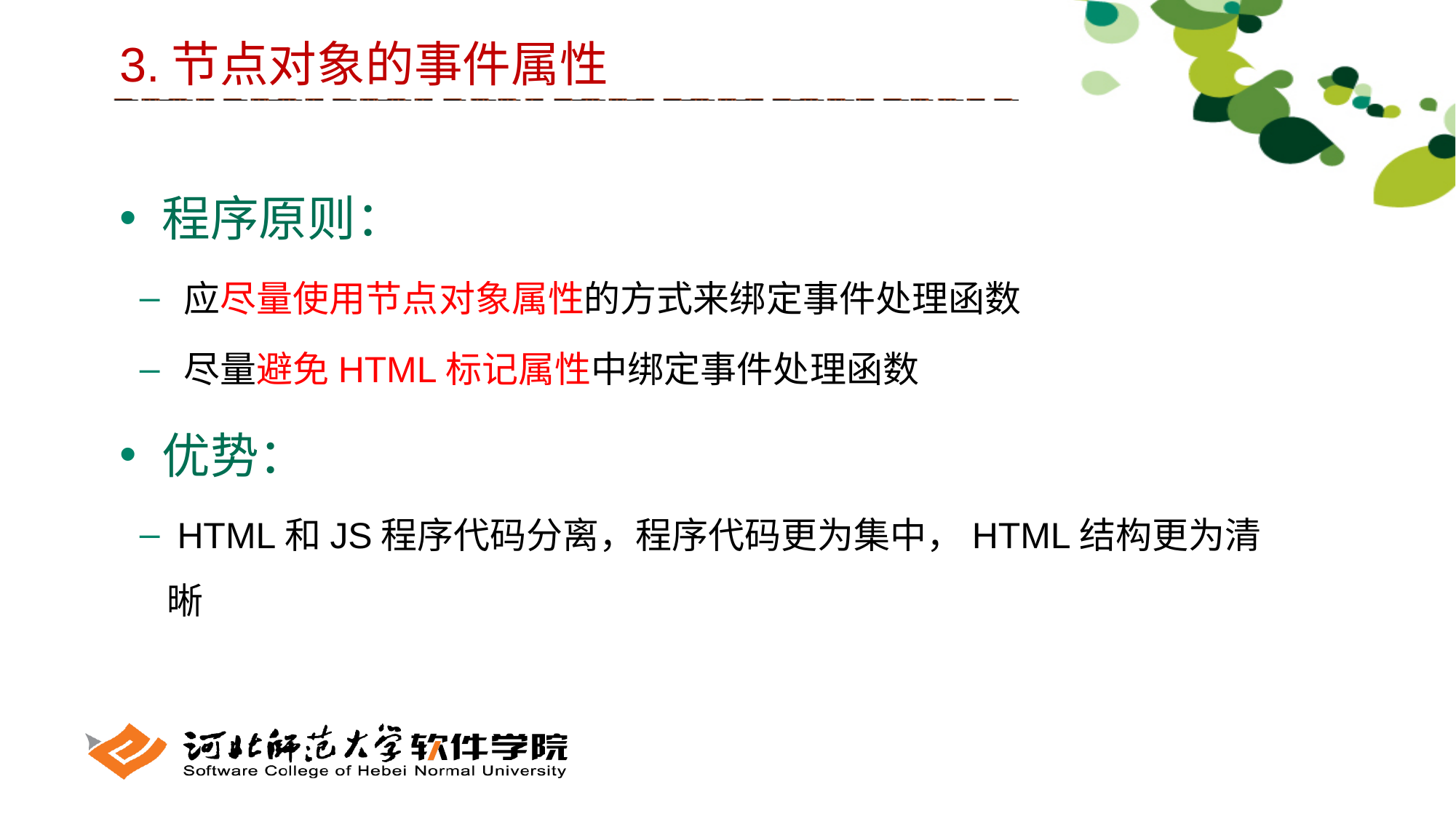

3.节点对象的事件属性

 程序原则：
 应尽量使用节点对象属性的方式来绑定事件处理函数
 尽量避免HTML标记属性中绑定事件处理函数
 优势：
 HTML和JS程序代码分离，程序代码更为集中，HTML结构更为清晰